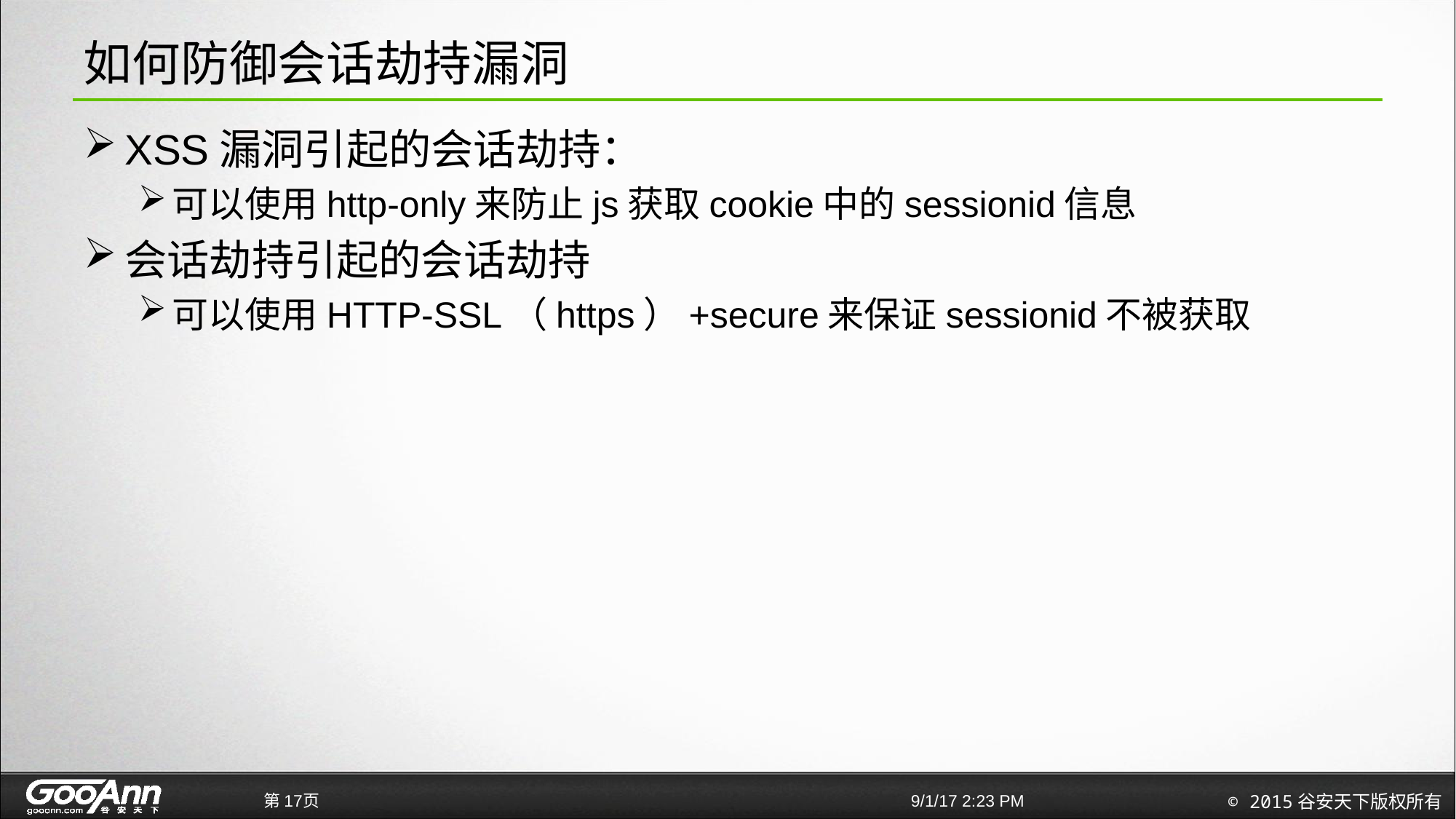

# 如何防御会话劫持漏洞
XSS漏洞引起的会话劫持：
可以使用http-only来防止js获取cookie中的sessionid信息
会话劫持引起的会话劫持
可以使用HTTP-SSL（https）+secure来保证sessionid不被获取